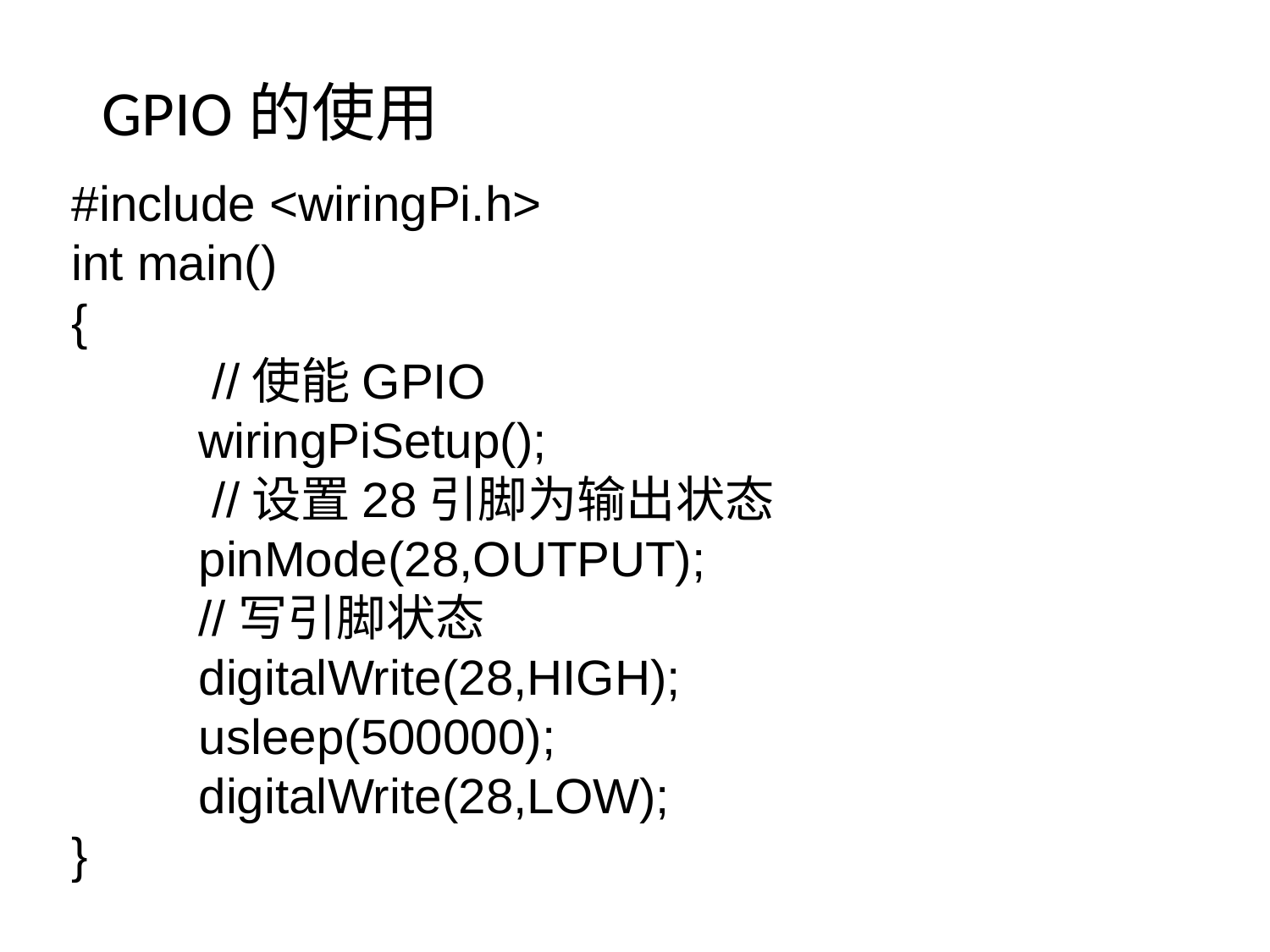

GPIO的使用
#include <wiringPi.h>
int main()
{
	 //使能GPIO
	wiringPiSetup();
	 //设置28引脚为输出状态
	pinMode(28,OUTPUT);
	//写引脚状态
	digitalWrite(28,HIGH);
	usleep(500000);
	digitalWrite(28,LOW);
}